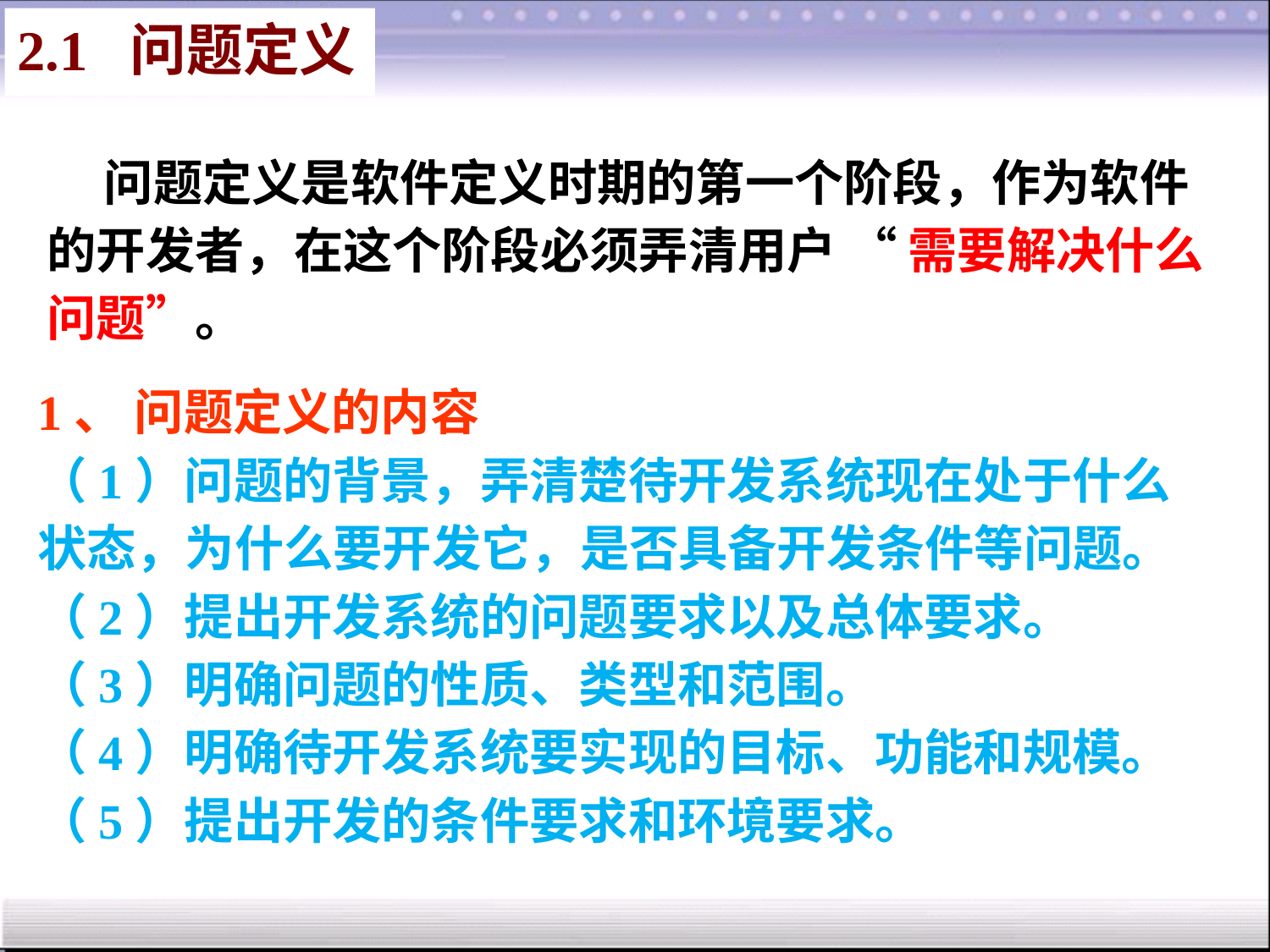

2.1  问题定义
    问题定义是软件定义时期的第一个阶段，作为软件的开发者，在这个阶段必须弄清用户 “ 需要解决什么问题”。
1、 问题定义的内容
（1）问题的背景，弄清楚待开发系统现在处于什么状态，为什么要开发它，是否具备开发条件等问题。
（2）提出开发系统的问题要求以及总体要求。
（3）明确问题的性质、类型和范围。
（4）明确待开发系统要实现的目标、功能和规模。
（5）提出开发的条件要求和环境要求。